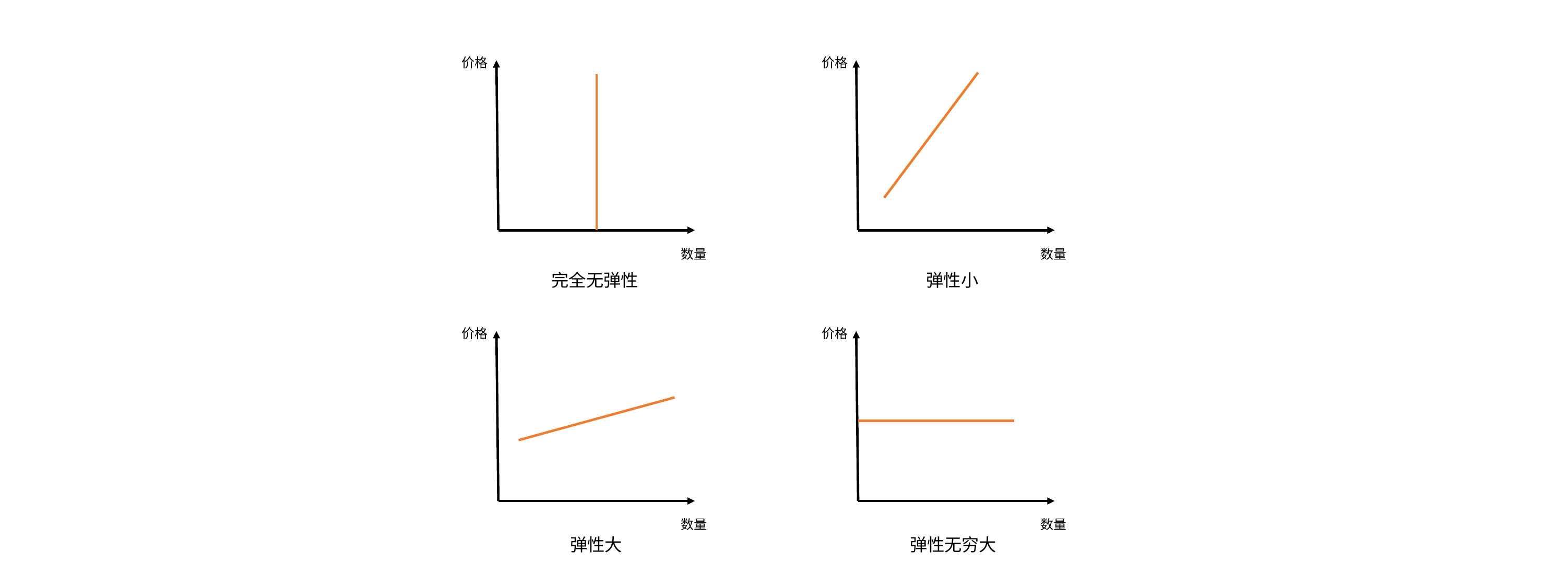

价格
数量
价格
数量
完全无弹性
弹性小
价格
数量
价格
数量
弹性大
弹性无穷大